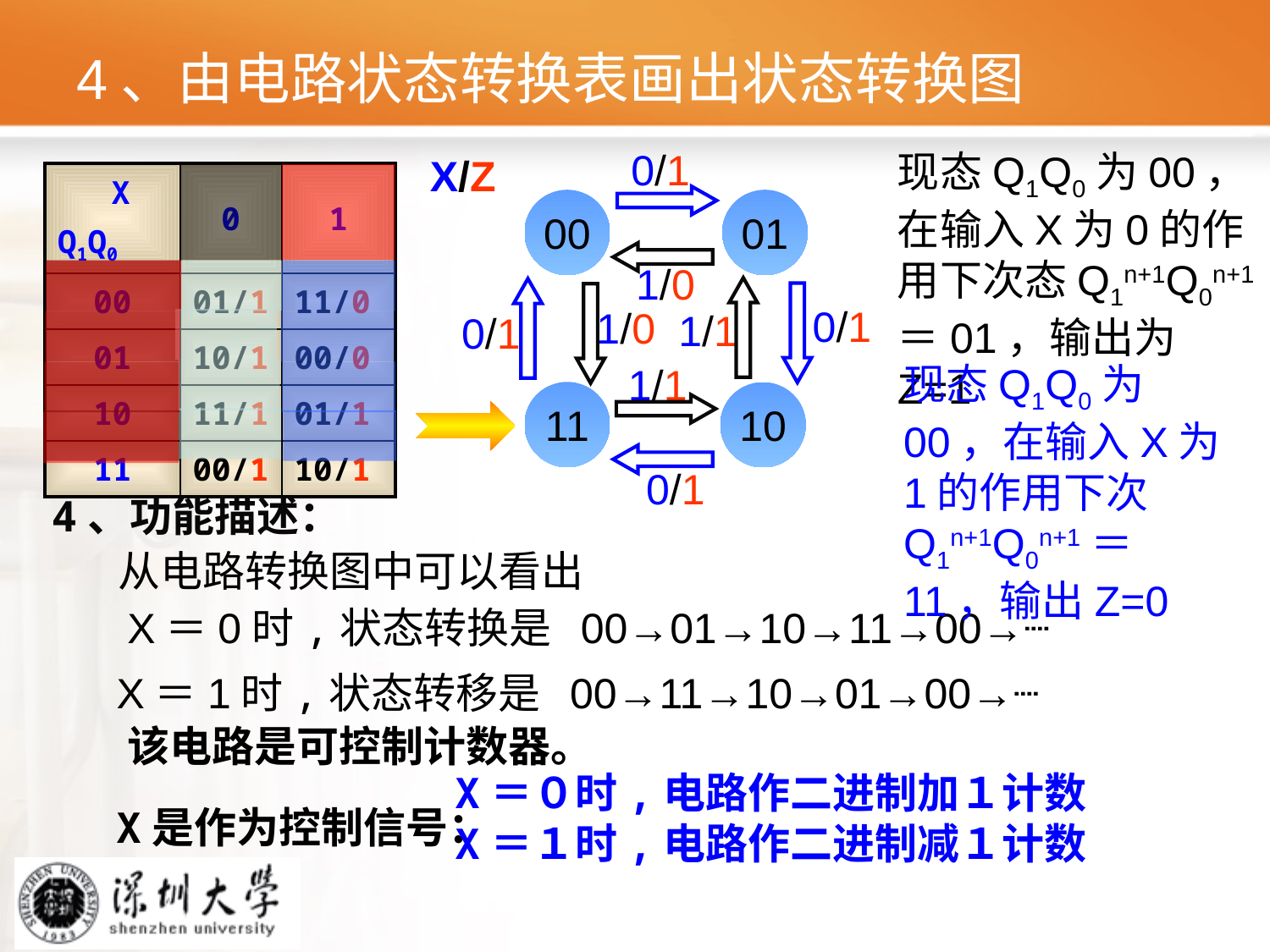

# 4、由电路状态转换表画出状态转换图
0/1

现态Q1Q0为00，在输入X为0的作用下次态Q1n+1Q0n+1＝01，输出为Z=1
X/Z
| X Q1Q0 | 0 | 1 |
| --- | --- | --- |
| 00 | 01/1 | 11/0 |
| 01 | 10/1 | 00/0 |
| 10 | 11/1 | 01/1 |
| 11 | 00/1 | 10/1 |

00
01

1/0

1/1

0/1

0/1

1/0

现态Q1Q0为00，在输入X为1的作用下次Q1n+1Q0n+1＝11，输出Z=0
1/1

11
10

0/1
4、功能描述：
从电路转换图中可以看出
X＝0时,状态转换是  00→01→10→11→00→┈
X＝1时,状态转移是  00→11→10→01→00→┈
该电路是可控制计数器。
X＝０时,电路作二进制加１计数
X是作为控制信号：
X＝１时,电路作二进制减１计数